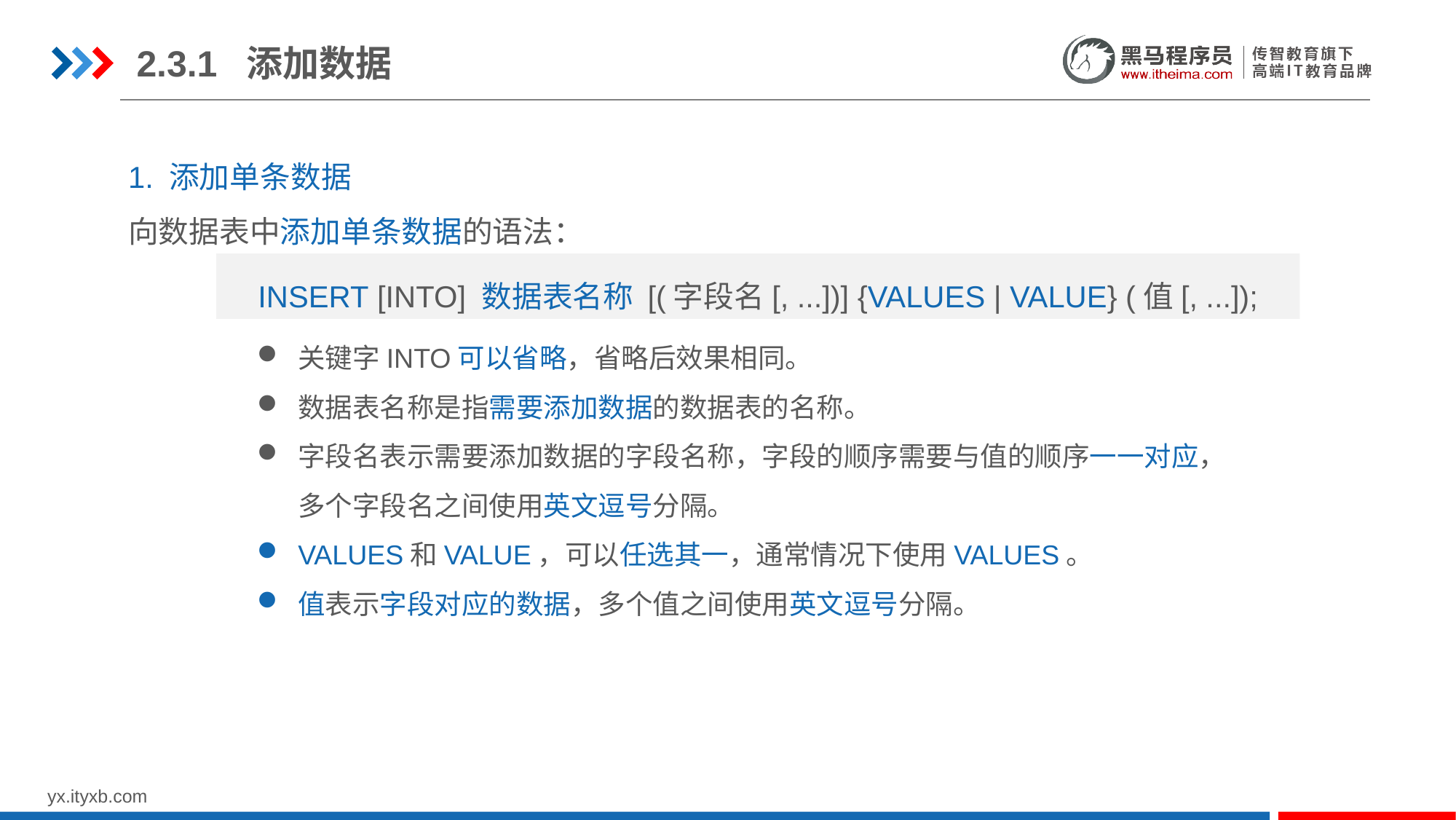

2.3.1  添加数据
1. 添加单条数据
向数据表中添加单条数据的语法：
INSERT [INTO] 数据表名称 [(字段名[, ...])] {VALUES | VALUE} (值[, ...]);
关键字INTO可以省略，省略后效果相同。
数据表名称是指需要添加数据的数据表的名称。
字段名表示需要添加数据的字段名称，字段的顺序需要与值的顺序一一对应，多个字段名之间使用英文逗号分隔。
VALUES和VALUE，可以任选其一，通常情况下使用VALUES。
值表示字段对应的数据，多个值之间使用英文逗号分隔。